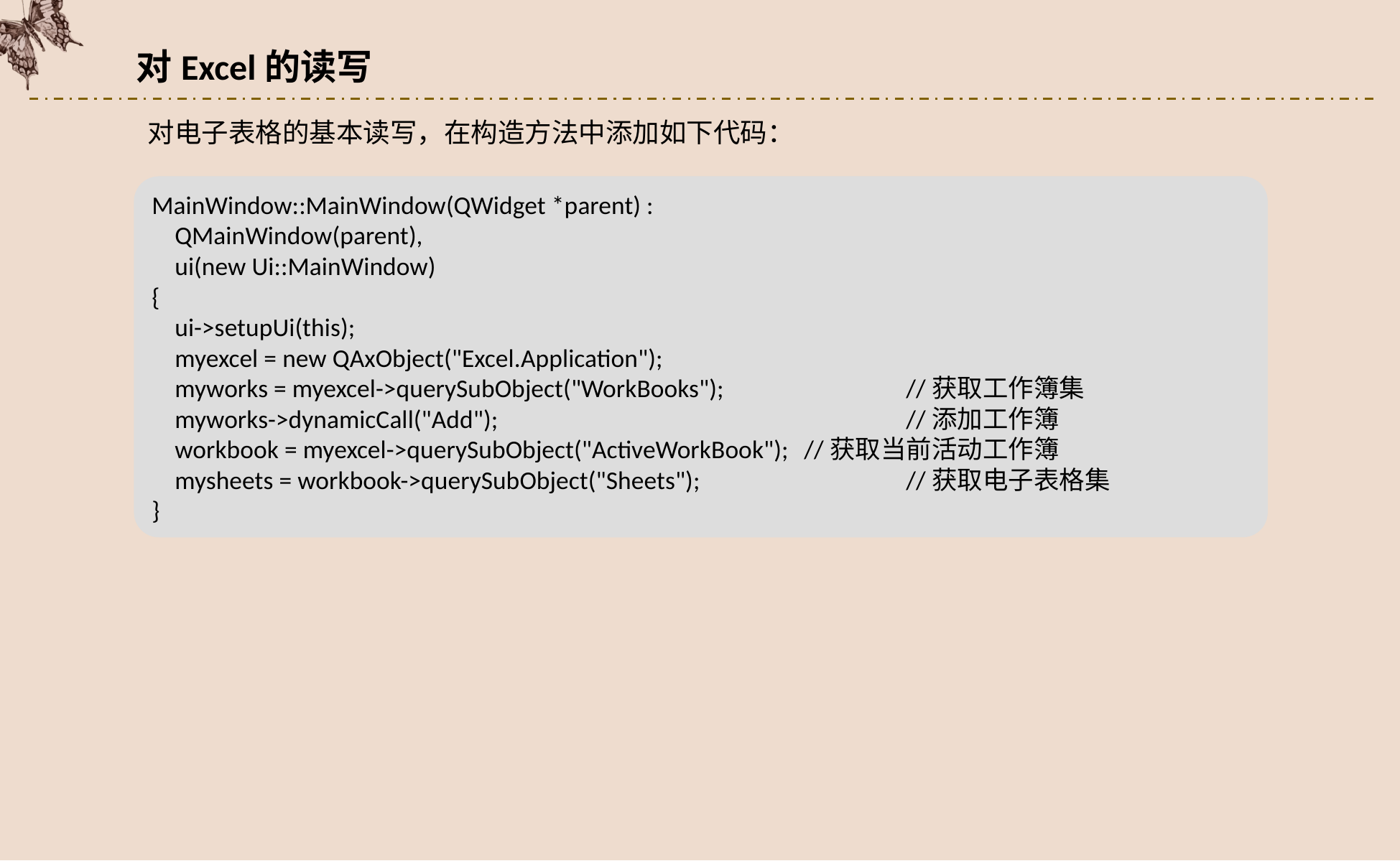

对Excel的读写
对电子表格的基本读写，在构造方法中添加如下代码：
MainWindow::MainWindow(QWidget *parent) :
    QMainWindow(parent),
    ui(new Ui::MainWindow)
{
    ui->setupUi(this);
    myexcel = new QAxObject("Excel.Application");
    myworks = myexcel->querySubObject("WorkBooks");		//获取工作簿集
    myworks->dynamicCall("Add");				//添加工作簿
    workbook = myexcel->querySubObject("ActiveWorkBook");	 //获取当前活动工作簿
    mysheets = workbook->querySubObject("Sheets");		//获取电子表格集
}